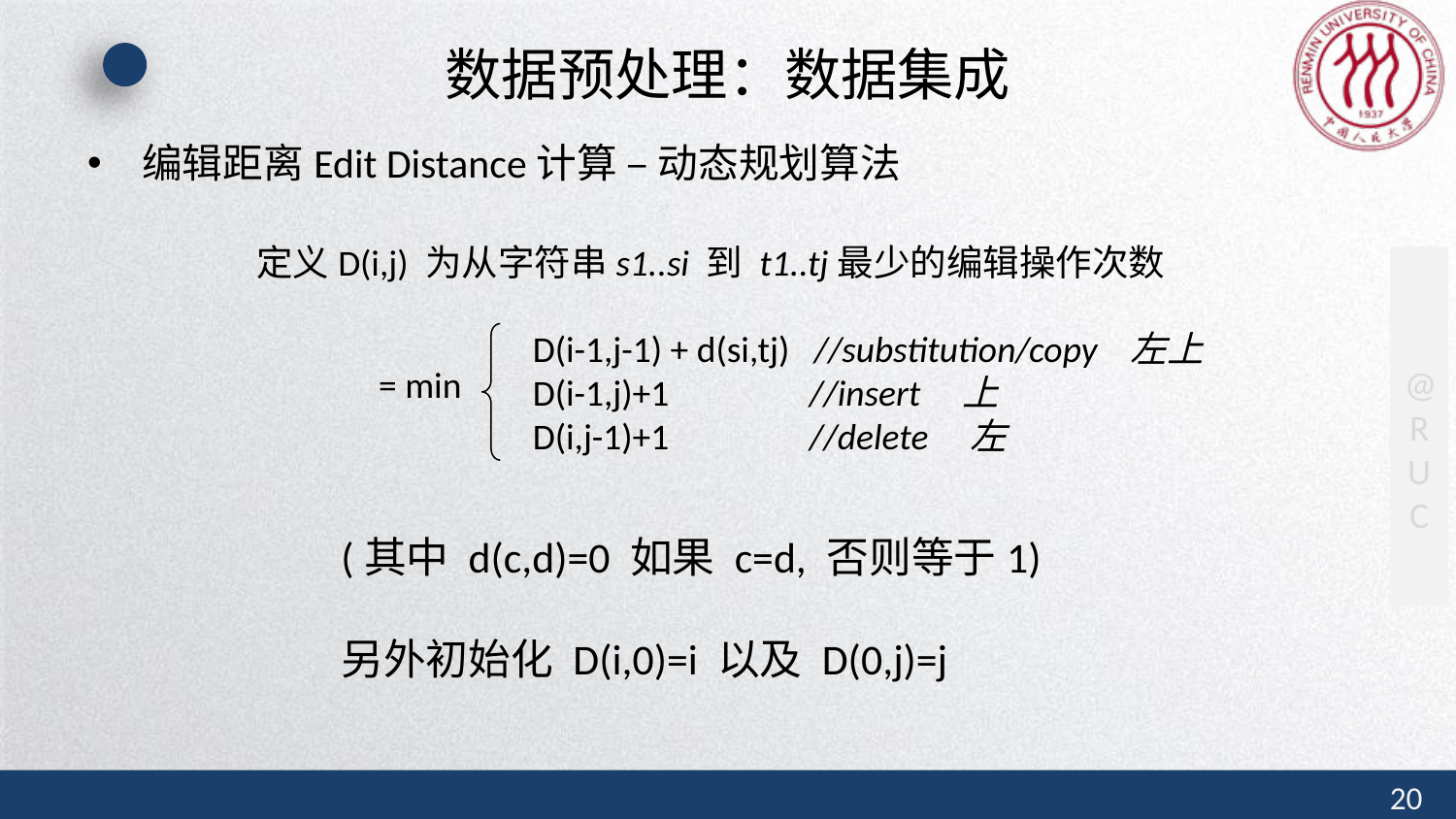

# 数据预处理：数据集成
编辑距离Edit Distance计算 – 动态规划算法

定义D(i,j) 为从字符串s1..si 到 t1..tj最少的编辑操作次数
D(i-1,j-1) + d(si,tj)   //substitution/copy   左上
D(i-1,j)+1                 //insert    上
D(i,j-1)+1                 //delete    左

= min
(其中 d(c,d)=0 如果 c=d, 否则等于1)

另外初始化 D(i,0)=i 以及 D(0,j)=j